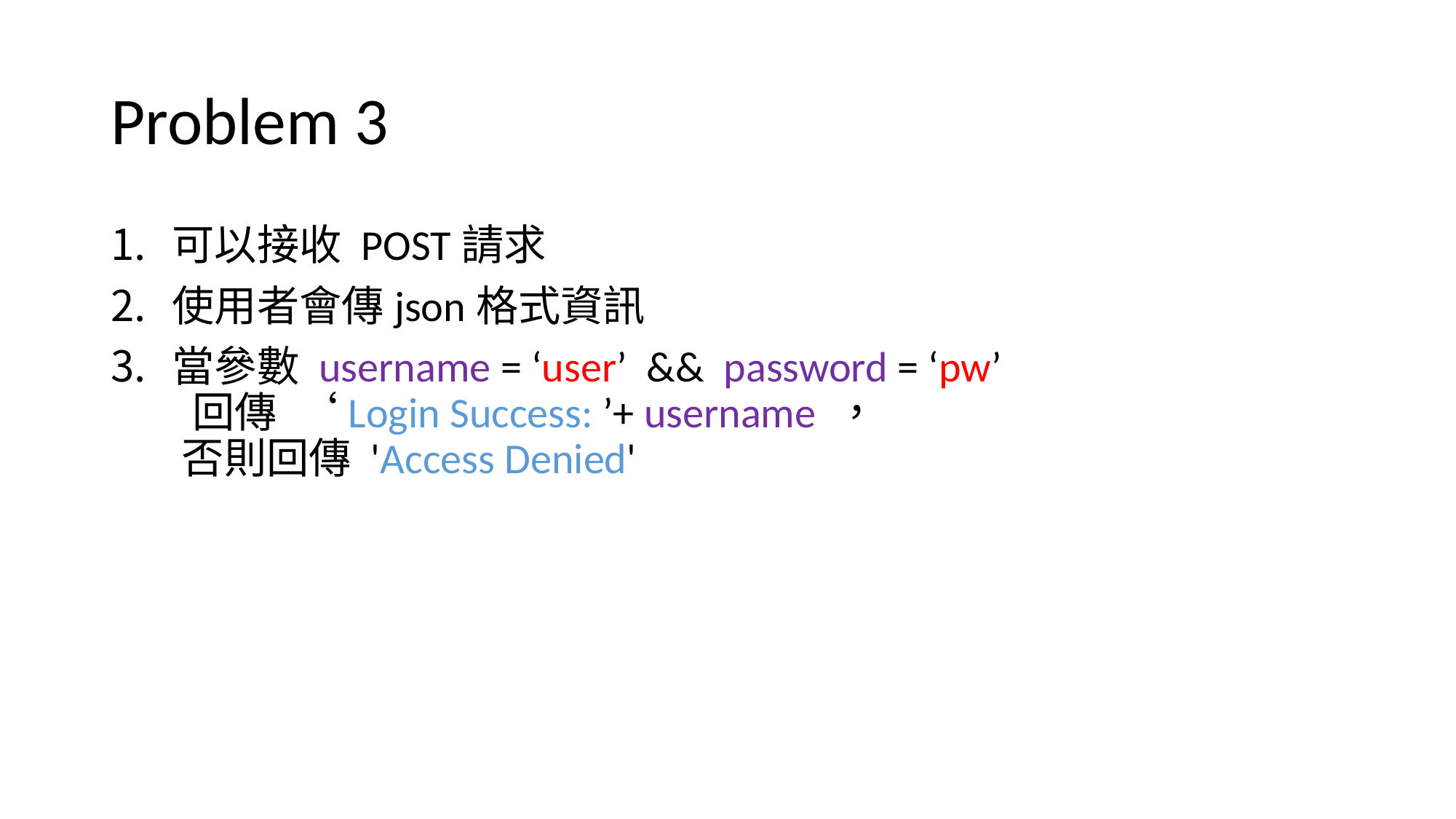

# Problem 3
可以接收 POST請求
使用者會傳json格式資訊
當參數 username = ‘user’  &&  password = ‘pw’
 回傳  ‘Login Success: ’+ username ，
 否則回傳 'Access Denied'